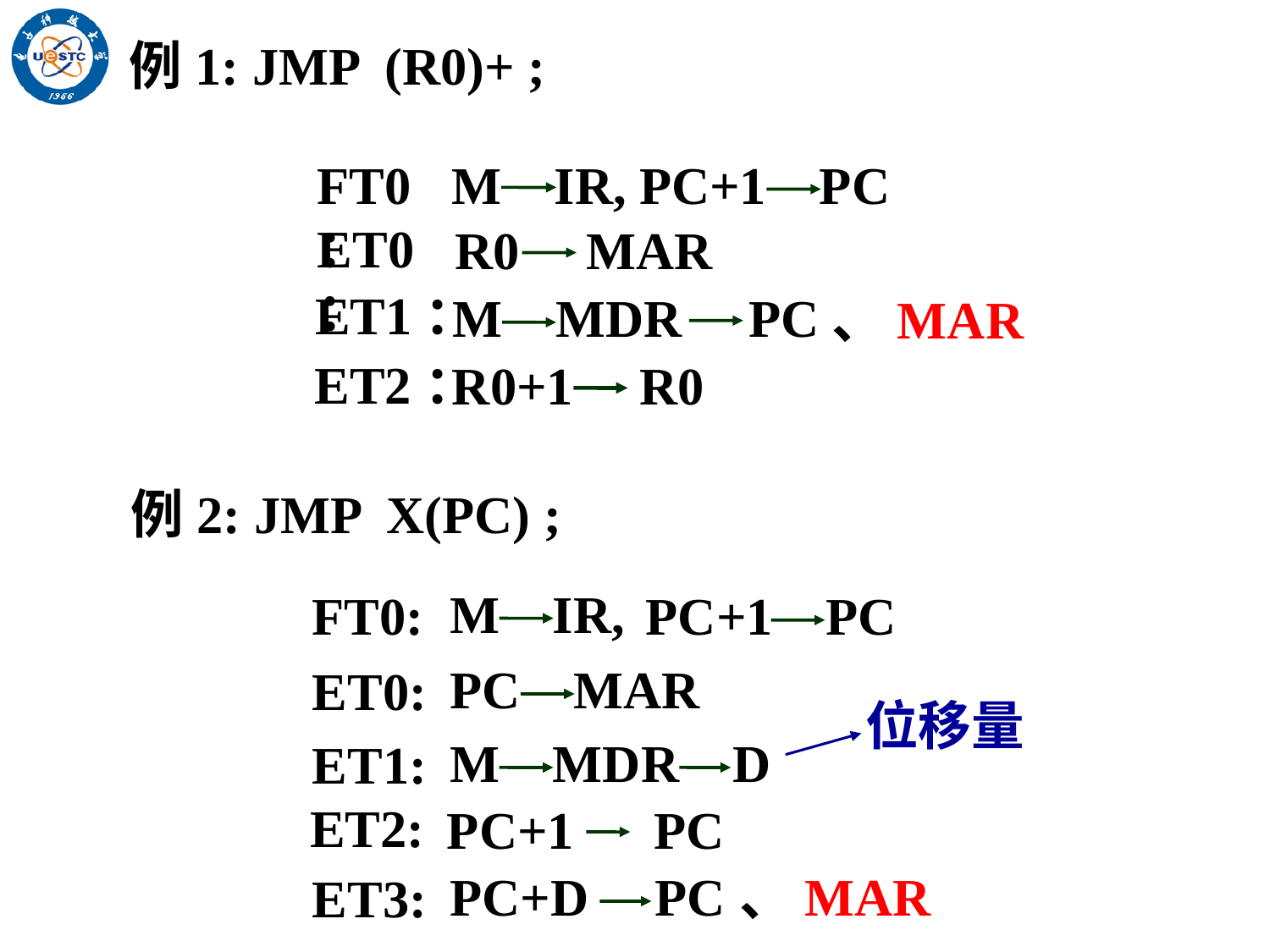

例1: JMP  (R0)+ ;
FT0：
M    IR,
PC+1    PC

ET0：
R0     MAR

ET1：
M    MDR     PC

、MAR
ET2：
R0+1     R0

例2: JMP  X(PC) ;
FT0:
M    IR,
PC+1    PC

ET0:
PC    MAR

位移量
ET1:

M    MDR    D

ET2:
PC+1      PC

ET3:
、MAR
PC+D     PC